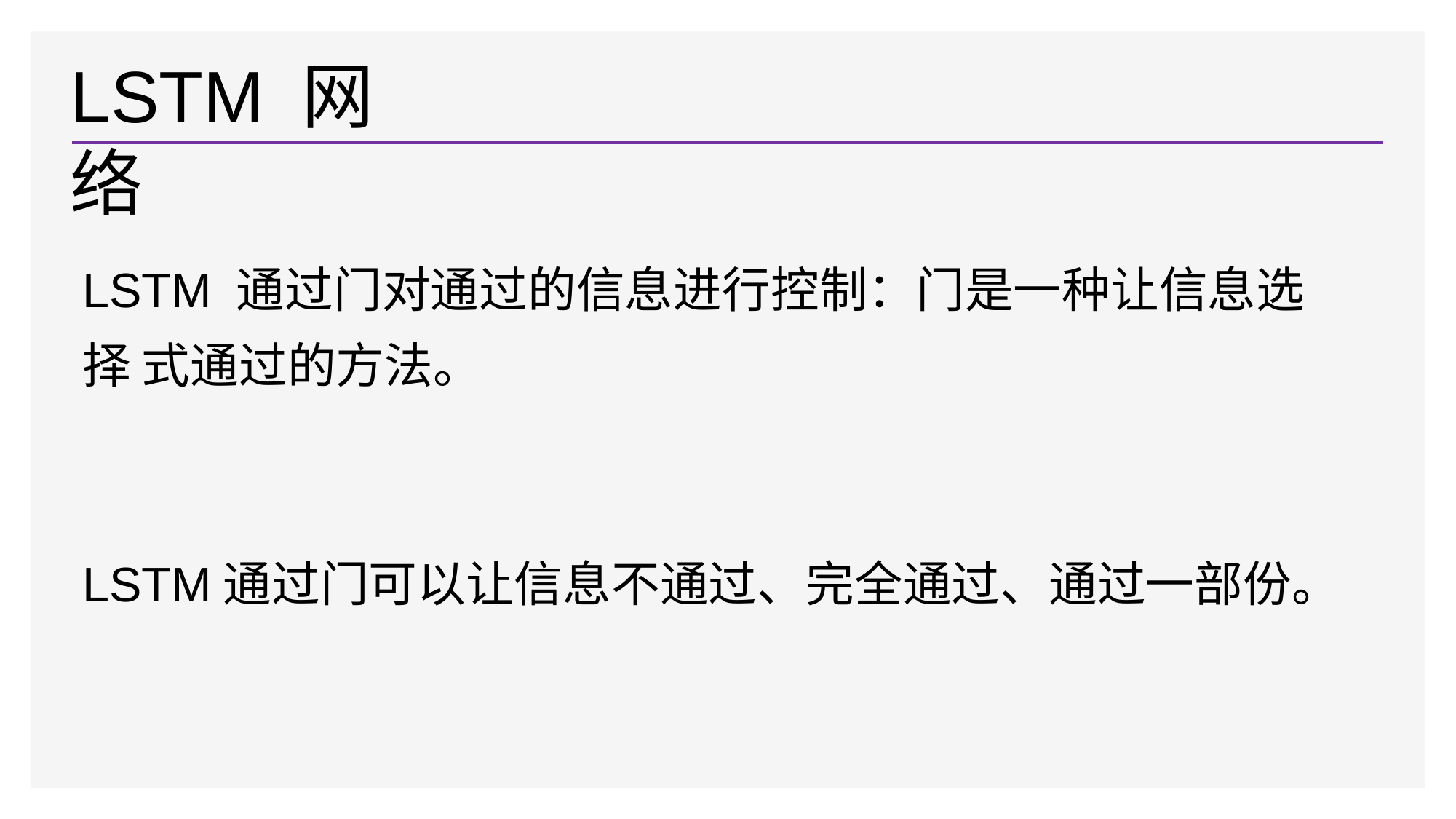

# LSTM 网络
LSTM 通过门对通过的信息进行控制：门是一种让信息选择 式通过的方法。
LSTM通过门可以让信息不通过、完全通过、通过一部份。